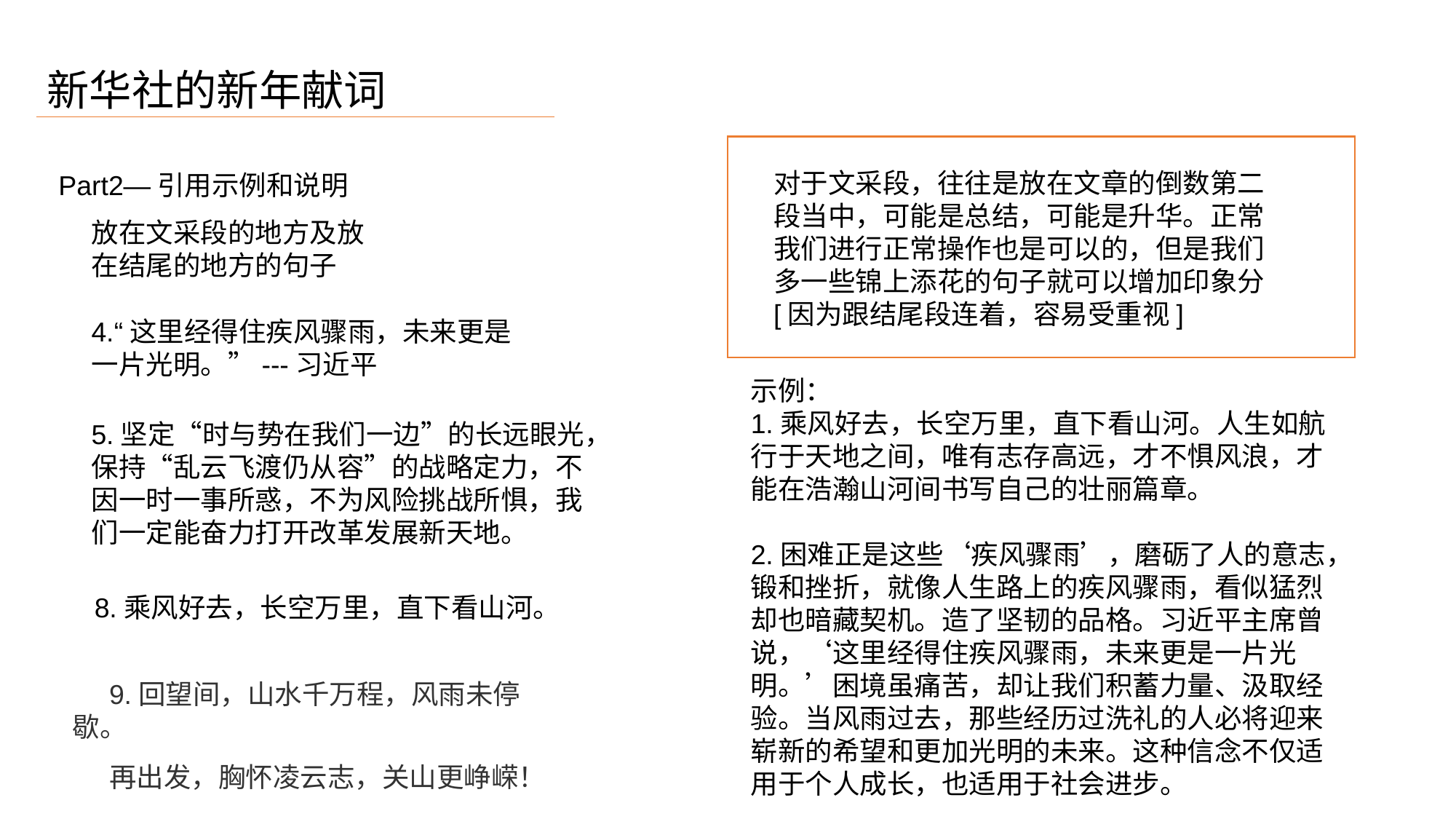

新华社的新年献词

对于文采段，往往是放在文章的倒数第二段当中，可能是总结，可能是升华。正常我们进行正常操作也是可以的，但是我们多一些锦上添花的句子就可以增加印象分[因为跟结尾段连着，容易受重视]
Part2—引用示例和说明
放在文采段的地方及放在结尾的地方的句子
4.“这里经得住疾风骤雨，未来更是一片光明。”---习近平
示例：
1.乘风好去，长空万里，直下看山河。人生如航行于天地之间，唯有志存高远，才不惧风浪，才能在浩瀚山河间书写自己的壮丽篇章。

2.困难正是这些‘疾风骤雨’，磨砺了人的意志，锻和挫折，就像人生路上的疾风骤雨，看似猛烈却也暗藏契机。造了坚韧的品格。习近平主席曾说，‘这里经得住疾风骤雨，未来更是一片光明。’困境虽痛苦，却让我们积蓄力量、汲取经验。当风雨过去，那些经历过洗礼的人必将迎来崭新的希望和更加光明的未来。这种信念不仅适用于个人成长，也适用于社会进步。
5.坚定“时与势在我们一边”的长远眼光，保持“乱云飞渡仍从容”的战略定力，不因一时一事所惑，不为风险挑战所惧，我们一定能奋力打开改革发展新天地。
8.乘风好去，长空万里，直下看山河。
9.回望间，山水千万程，风雨未停歇。
再出发，胸怀凌云志，关山更峥嵘！